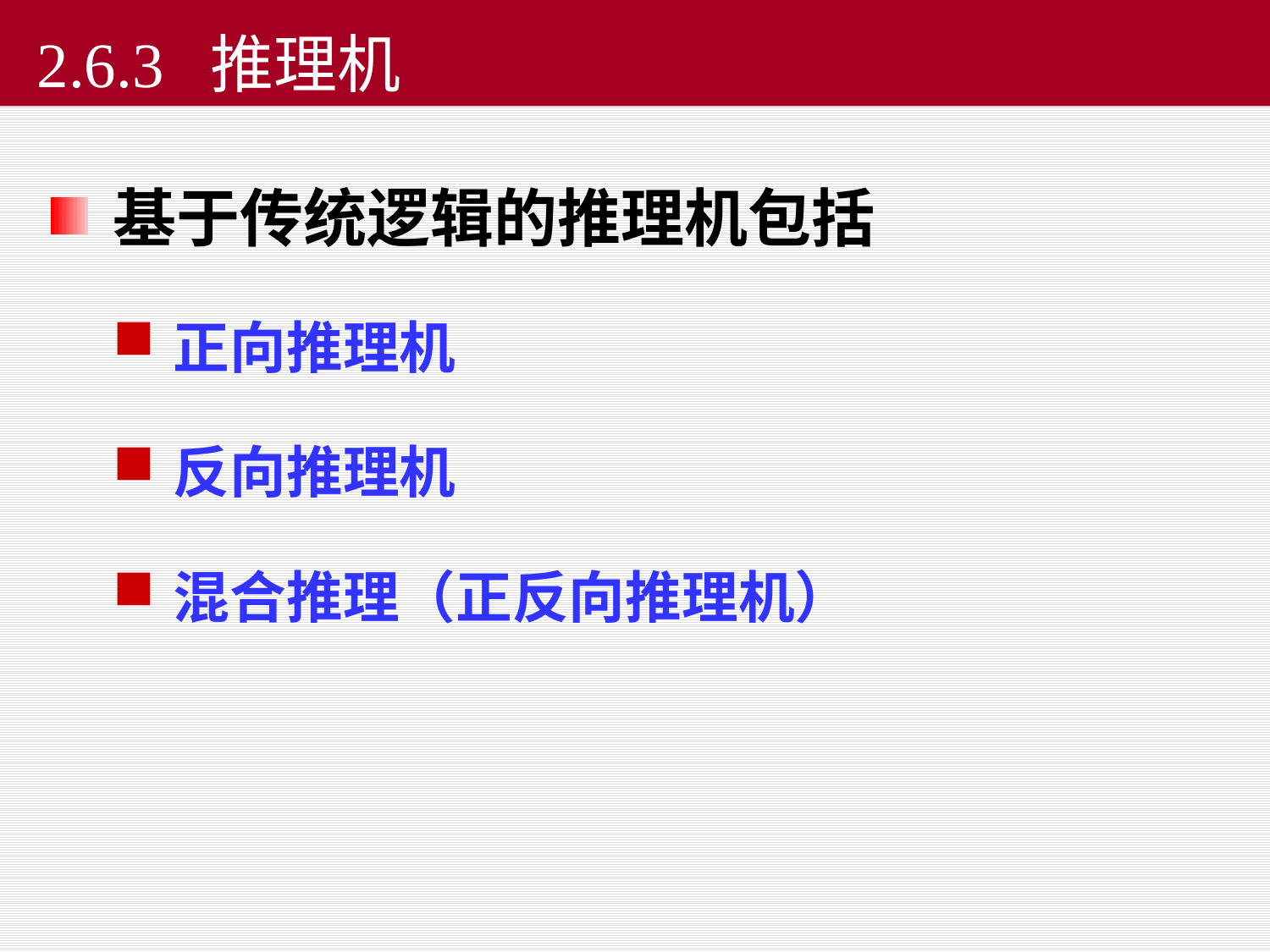

2.6.3  推理机
基于传统逻辑的推理机包括
正向推理机
反向推理机
混合推理（正反向推理机）